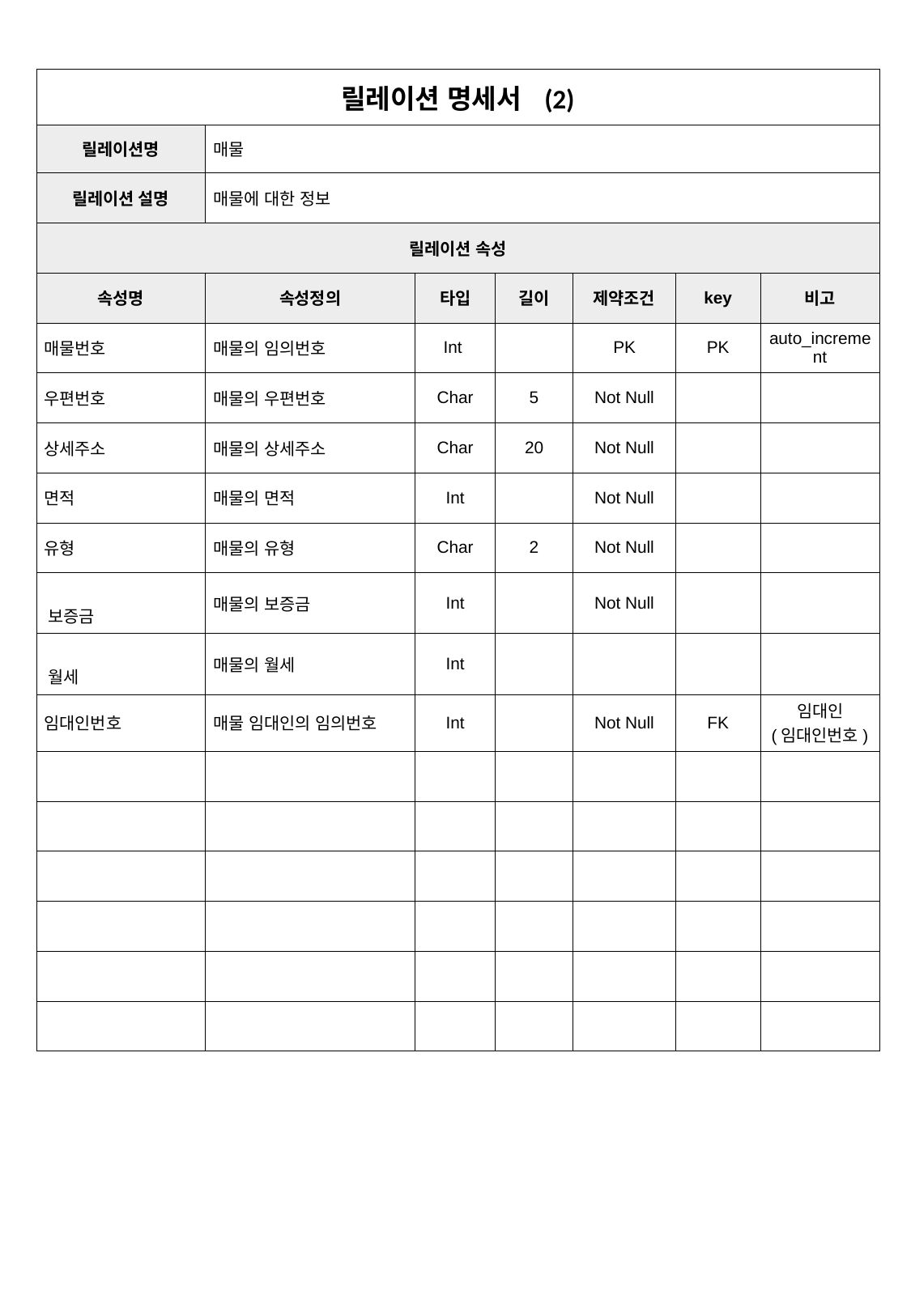

| 릴레이션 명세서 (2) |  |  |  |  |  |  |
| --- | --- | --- | --- | --- | --- | --- |
| 릴레이션명 | 매물 |  |  |  |  |  |
| 릴레이션 설명 | 매물에 대한 정보 |  |  |  |  |  |
| 릴레이션 속성 |  |  |  |  |  |  |
| 속성명 | 속성정의 | 타입 | 길이 | 제약조건 | key | 비고 |
| 매물번호 | 매물의 임의번호 | Int |  | PK | PK | auto\_increment |
| 우편번호 | 매물의 우편번호 | Char | 5 | Not Null |  |  |
| 상세주소 | 매물의 상세주소 | Char | 20 | Not Null |  |  |
| 면적 | 매물의 면적 | Int |  | Not Null |  |  |
| 유형 | 매물의 유형 | Char | 2 | Not Null |  |  |
| 보증금 | 매물의 보증금 | Int |  | Not Null |  |  |
| 월세 | 매물의 월세 | Int |  |  |  |  |
| 임대인번호 | 매물 임대인의 임의번호 | Int |  | Not Null | FK | 임대인 (임대인번호) |
|  |  |  |  |  |  |  |
|  |  |  |  |  |  |  |
|  |  |  |  |  |  |  |
|  |  |  |  |  |  |  |
|  |  |  |  |  |  |  |
|  |  |  |  |  |  |  |